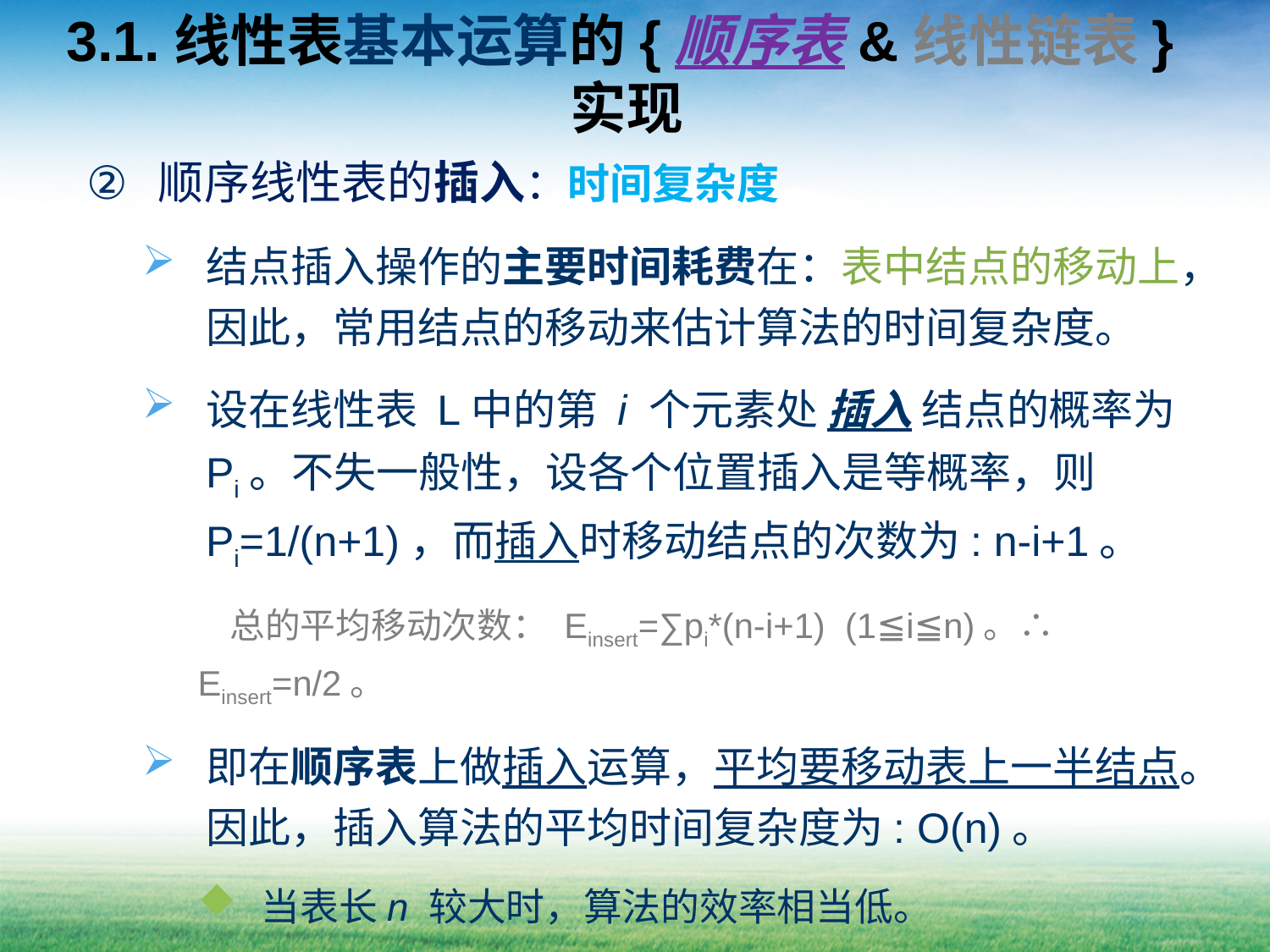

# 3.1.线性表基本运算的{顺序表&线性链表}实现
顺序线性表的插入：时间复杂度
结点插入操作的主要时间耗费在：表中结点的移动上，因此，常用结点的移动来估计算法的时间复杂度。
设在线性表 L中的第 i 个元素处 插入 结点的概率为Pi。不失一般性，设各个位置插入是等概率，则Pi=1/(n+1)，而插入时移动结点的次数为: n-i+1。
   总的平均移动次数： Einsert=∑pi*(n-i+1)  (1≦i≦n)。∴ Einsert=n/2。
即在顺序表上做插入运算，平均要移动表上一半结点。因此，插入算法的平均时间复杂度为: O(n)。
当表长n 较大时，算法的效率相当低。